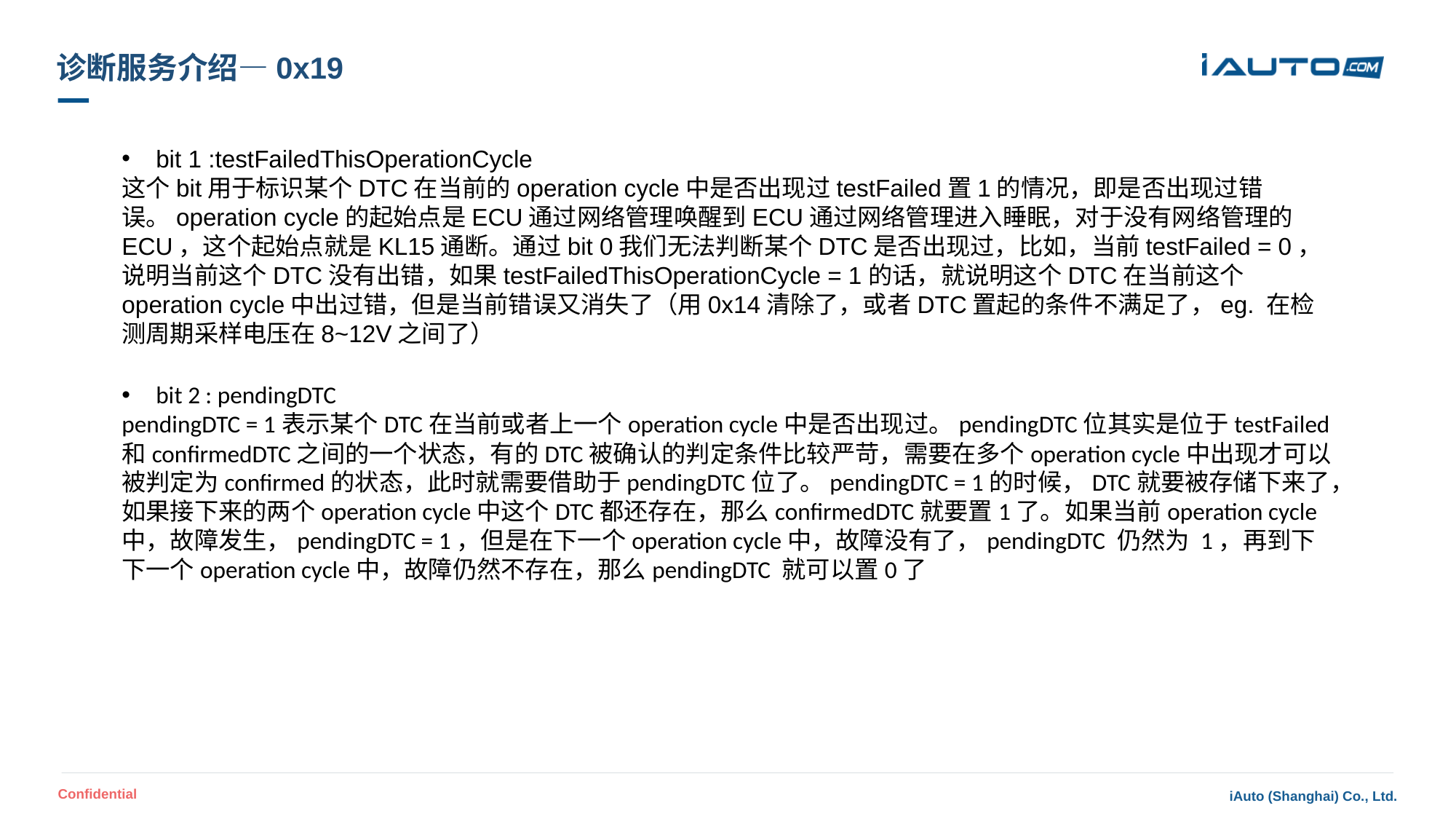

# 诊断服务介绍—0x19
bit 1 :testFailedThisOperationCycle
这个bit用于标识某个DTC在当前的operation cycle中是否出现过testFailed置1的情况，即是否出现过错误。operation cycle的起始点是ECU通过网络管理唤醒到ECU通过网络管理进入睡眠，对于没有网络管理的ECU，这个起始点就是KL15通断。通过bit 0我们无法判断某个DTC是否出现过，比如，当前testFailed = 0， 说明当前这个DTC没有出错，如果testFailedThisOperationCycle = 1的话，就说明这个DTC在当前这个operation cycle中出过错，但是当前错误又消失了（用0x14清除了，或者DTC置起的条件不满足了，eg. 在检测周期采样电压在8~12V之间了）

bit 2 : pendingDTC
pendingDTC = 1表示某个DTC在当前或者上一个operation cycle中是否出现过。pendingDTC位其实是位于testFailed和confirmedDTC之间的一个状态，有的DTC被确认的判定条件比较严苛，需要在多个operation cycle中出现才可以被判定为confirmed的状态，此时就需要借助于pendingDTC位了。pendingDTC = 1的时候，DTC就要被存储下来了，如果接下来的两个operation cycle中这个DTC都还存在，那么confirmedDTC就要置1了。如果当前operation cycle中，故障发生，pendingDTC = 1，但是在下一个operation cycle中，故障没有了，pendingDTC 仍然为 1，再到下下一个operation cycle中，故障仍然不存在，那么pendingDTC 就可以置0了